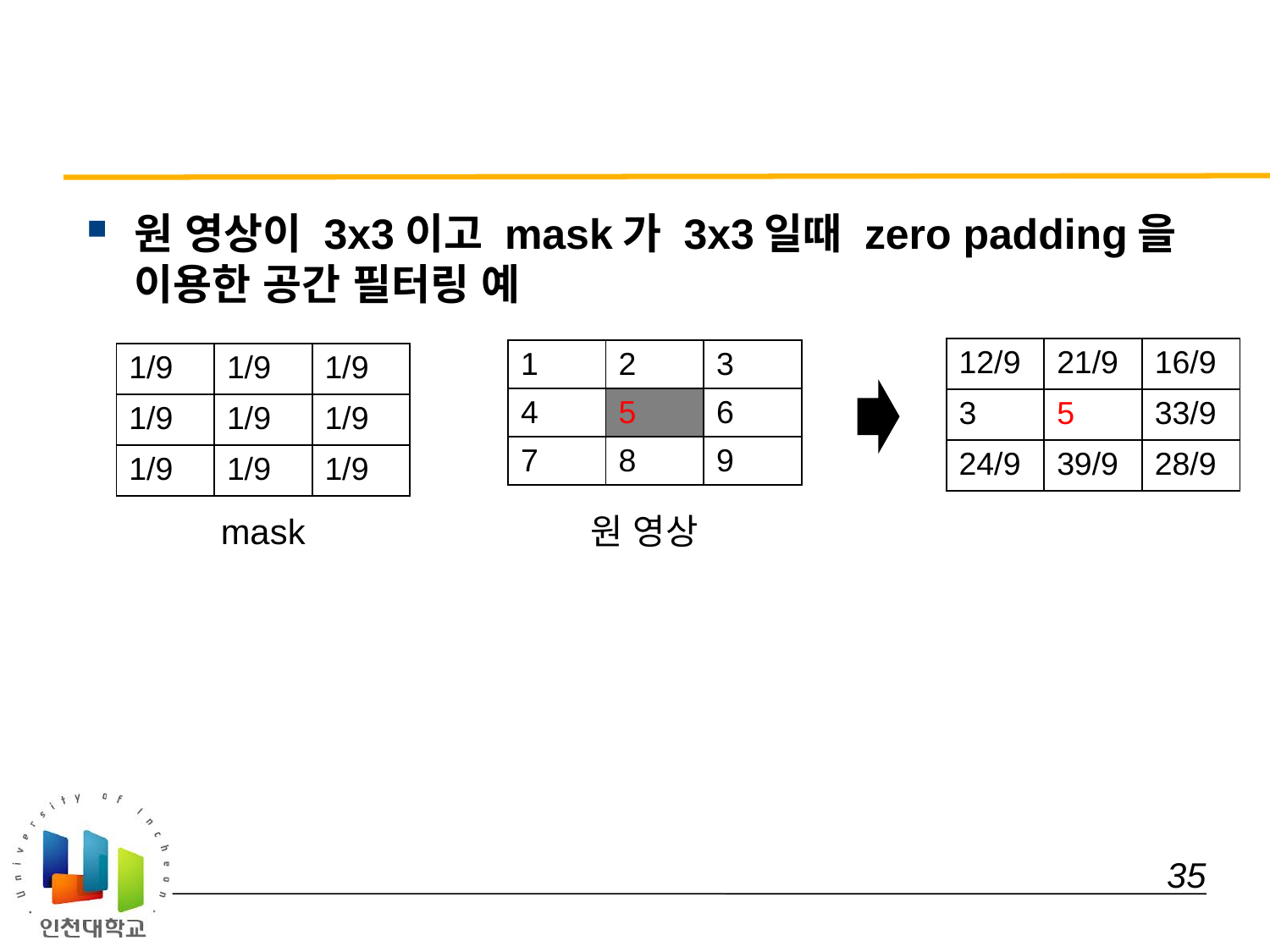

#
원 영상이 3x3이고 mask가 3x3일때 zero padding을 이용한 공간 필터링 예
| 12/9 | 21/9 | 16/9 |
| --- | --- | --- |
| 3 | 5 | 33/9 |
| 24/9 | 39/9 | 28/9 |
| 1 | 2 | 3 |
| --- | --- | --- |
| 4 | 5 | 6 |
| 7 | 8 | 9 |
| 1/9 | 1/9 | 1/9 |
| --- | --- | --- |
| 1/9 | 1/9 | 1/9 |
| 1/9 | 1/9 | 1/9 |

mask
원 영상
 35